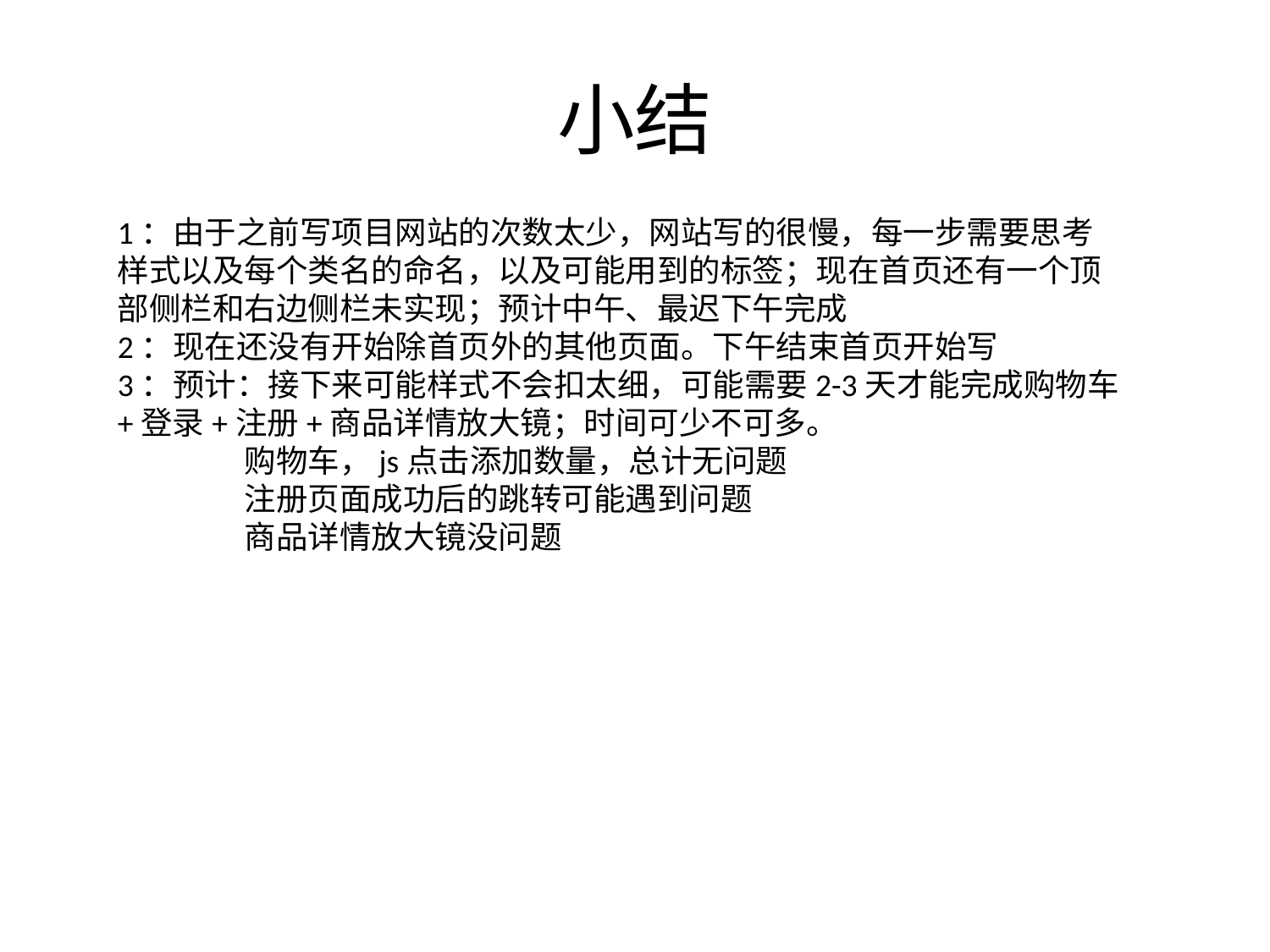

# 小结
1：由于之前写项目网站的次数太少，网站写的很慢，每一步需要思考样式以及每个类名的命名，以及可能用到的标签；现在首页还有一个顶部侧栏和右边侧栏未实现；预计中午、最迟下午完成
2：现在还没有开始除首页外的其他页面。下午结束首页开始写
3：预计：接下来可能样式不会扣太细，可能需要2-3天才能完成购物车+登录+注册+商品详情放大镜；时间可少不可多。
	购物车，js点击添加数量，总计无问题
	注册页面成功后的跳转可能遇到问题
	商品详情放大镜没问题